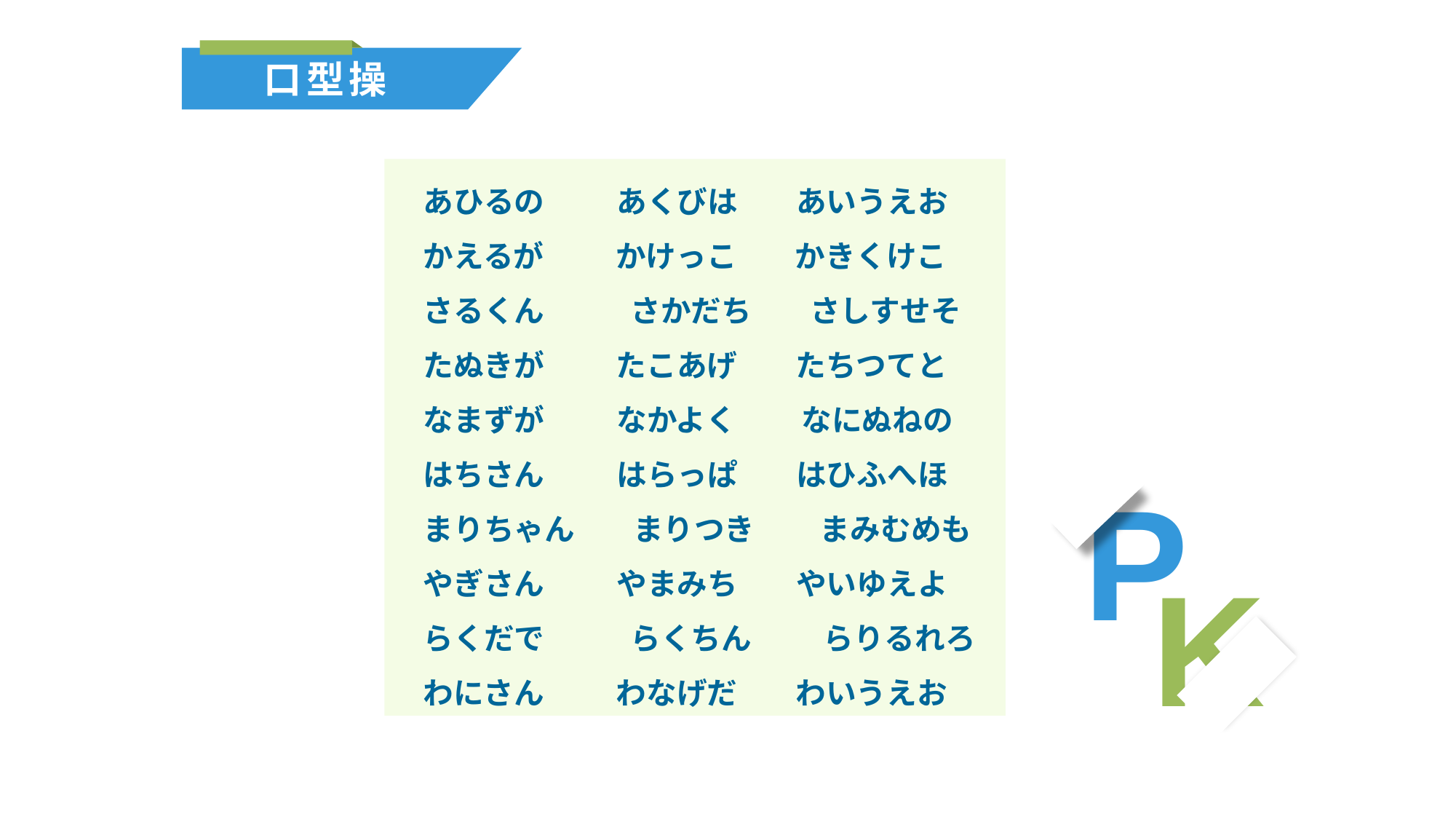

口型操

   あひるの　      あくびは　    あいうえお
   かえるが　      かけっこ　    かきくけこ
   さるくん　        さかだち　    さしすせそ
   たぬきが　      たこあげ　    たちつてと
   なまずが　      なかよく　     なにぬねの
   はちさん　      はらっぱ　    はひふへほ
   まりちゃん　    まりつき　     まみむめも
   やぎさん　      やまみち　    やいゆえよ
   らくだで　        らくちん　      らりるれろ
   わにさん　      わなげだ　    わいうえお
P

K